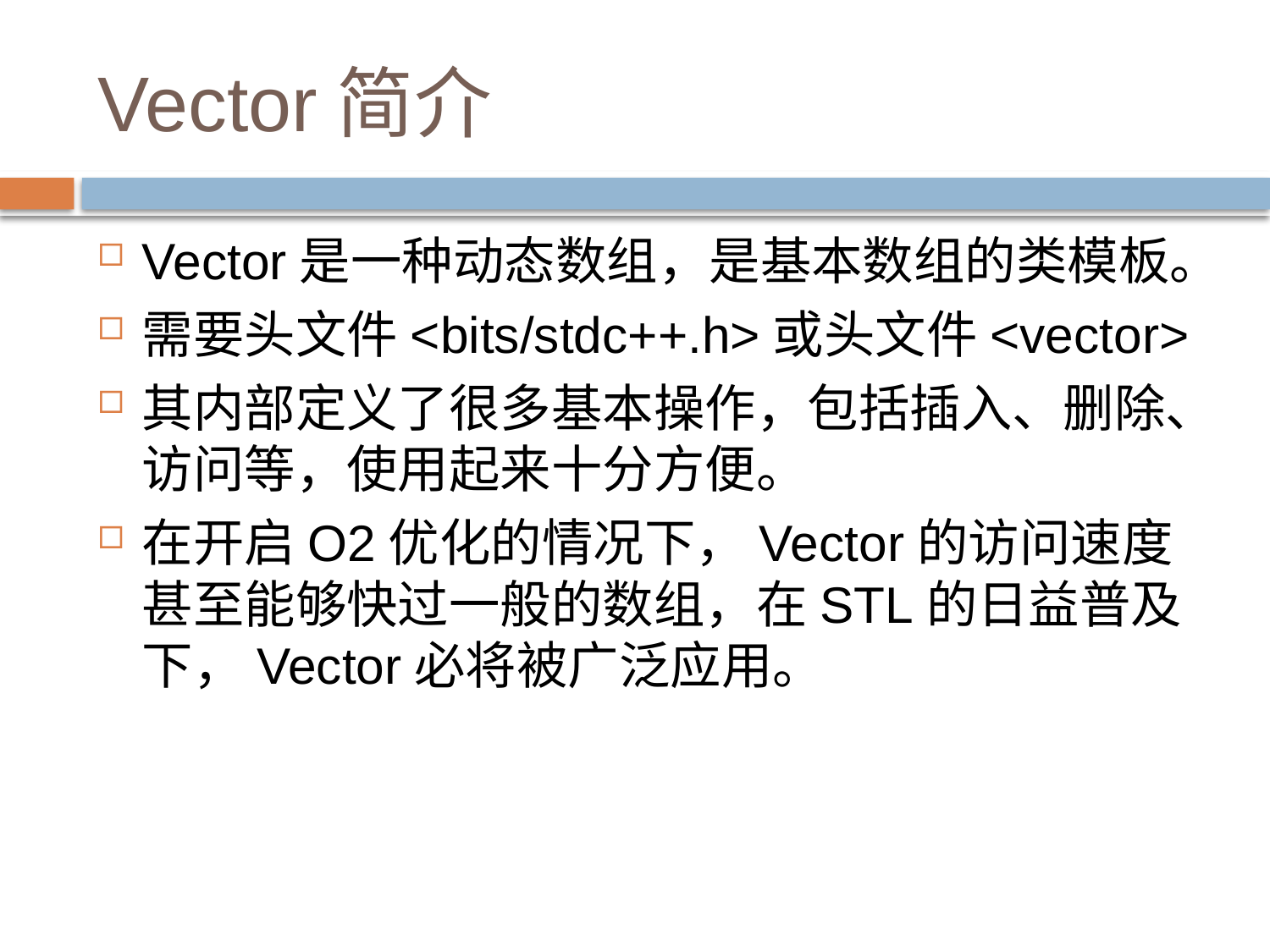

# Vector简介
Vector是一种动态数组，是基本数组的类模板。
需要头文件<bits/stdc++.h>或头文件<vector>
其内部定义了很多基本操作，包括插入、删除、访问等，使用起来十分方便。
在开启O2优化的情况下，Vector的访问速度甚至能够快过一般的数组，在STL的日益普及下，Vector必将被广泛应用。